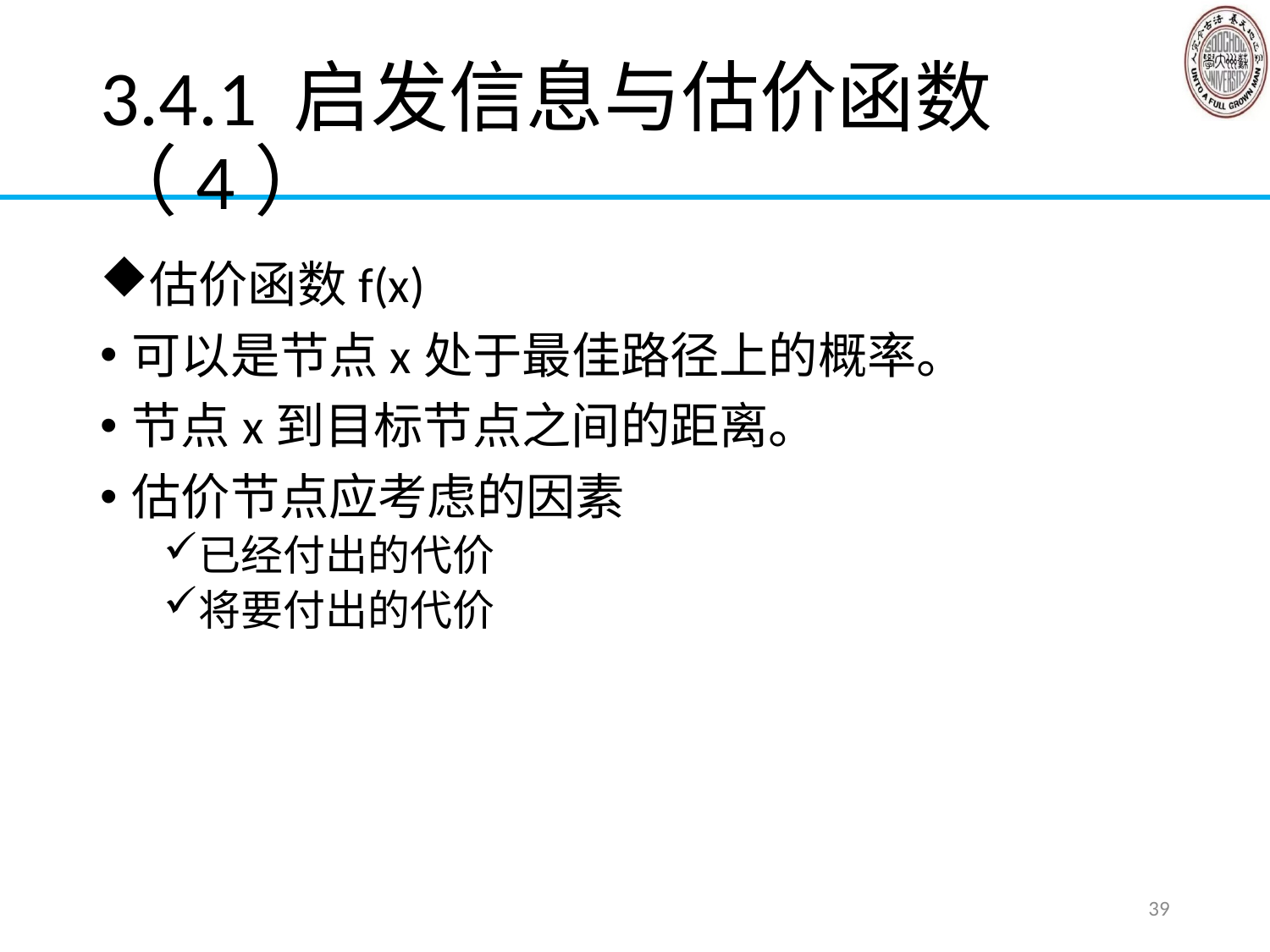

# 3.4.1 启发信息与估价函数（4）
估价函数f(x)
可以是节点x处于最佳路径上的概率。
节点x到目标节点之间的距离。
估价节点应考虑的因素
已经付出的代价
将要付出的代价
39